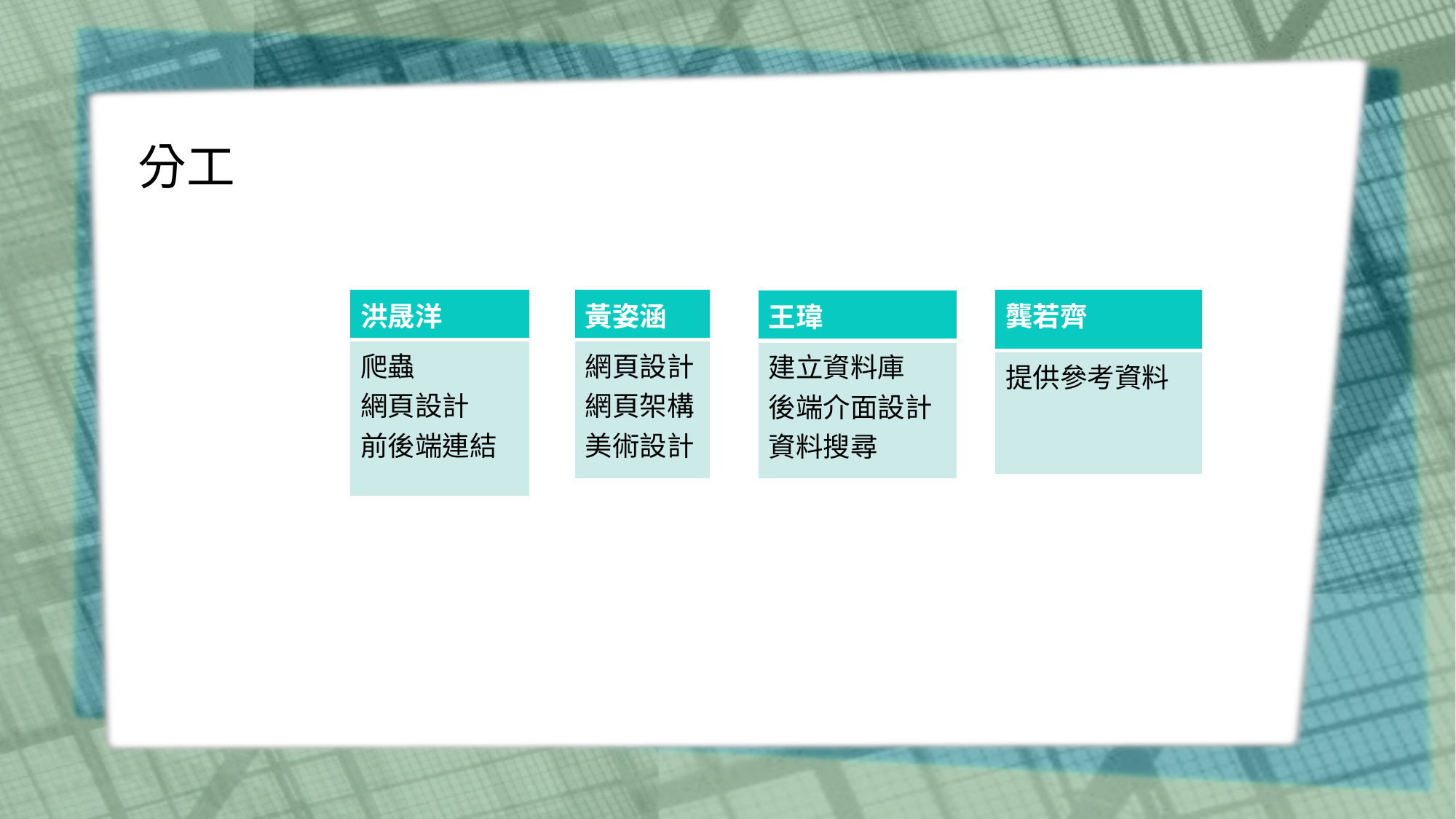

# 分工
| 龔若齊 |
| --- |
| 提供參考資料 |
| 洪晟洋 |
| --- |
| 爬蟲 網頁設計 前後端連結 |
| 黃姿涵 |
| --- |
| 網頁設計 網頁架構 美術設計 |
| 王瑋 |
| --- |
| 建立資料庫 後端介面設計 資料搜尋 |